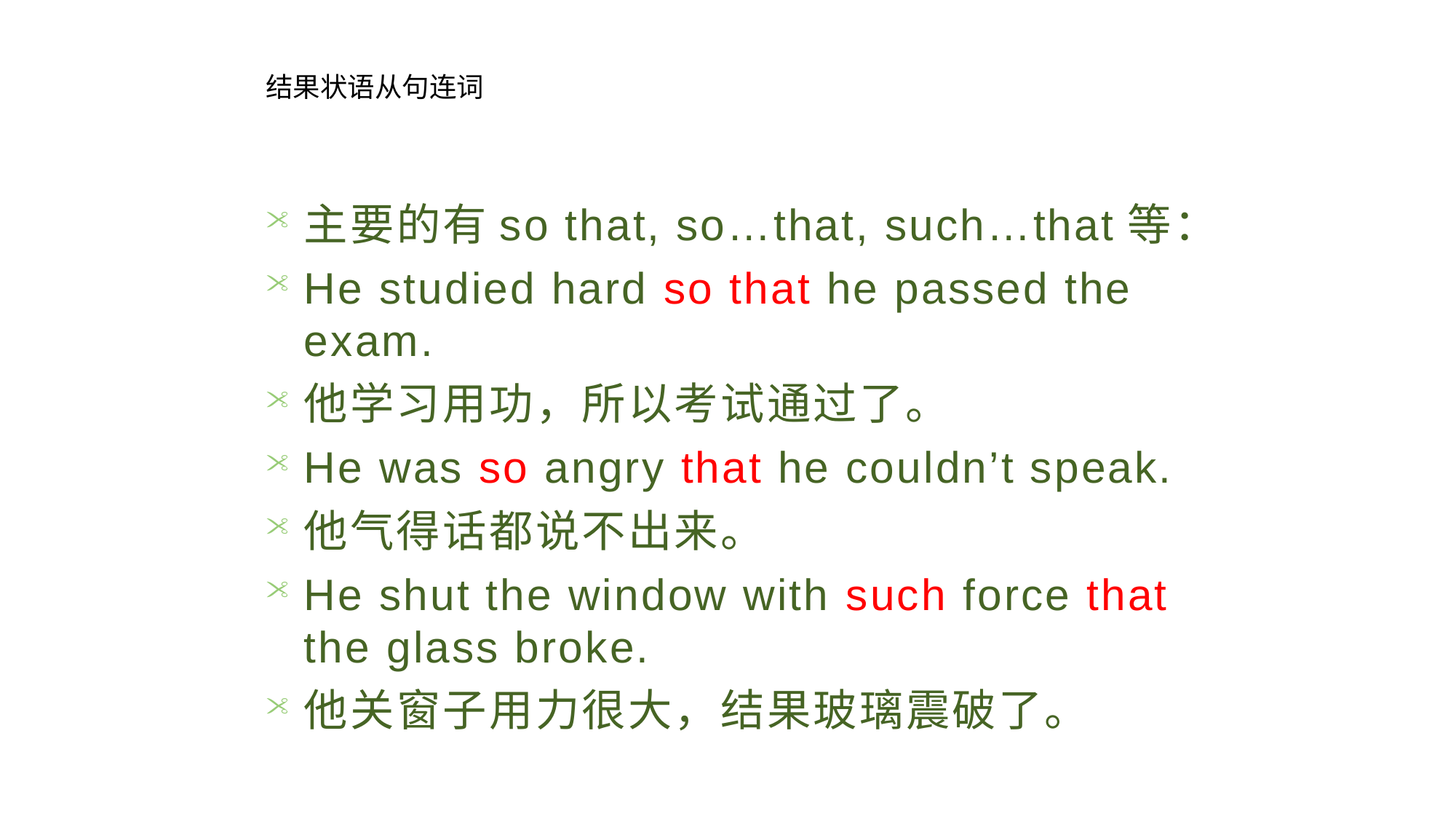

结果状语从句连词
主要的有so that, so…that, such…that等：
He studied hard so that he passed the exam.
他学习用功，所以考试通过了。
He was so angry that he couldn’t speak.
他气得话都说不出来。
He shut the window with such force that the glass broke.
他关窗子用力很大，结果玻璃震破了。